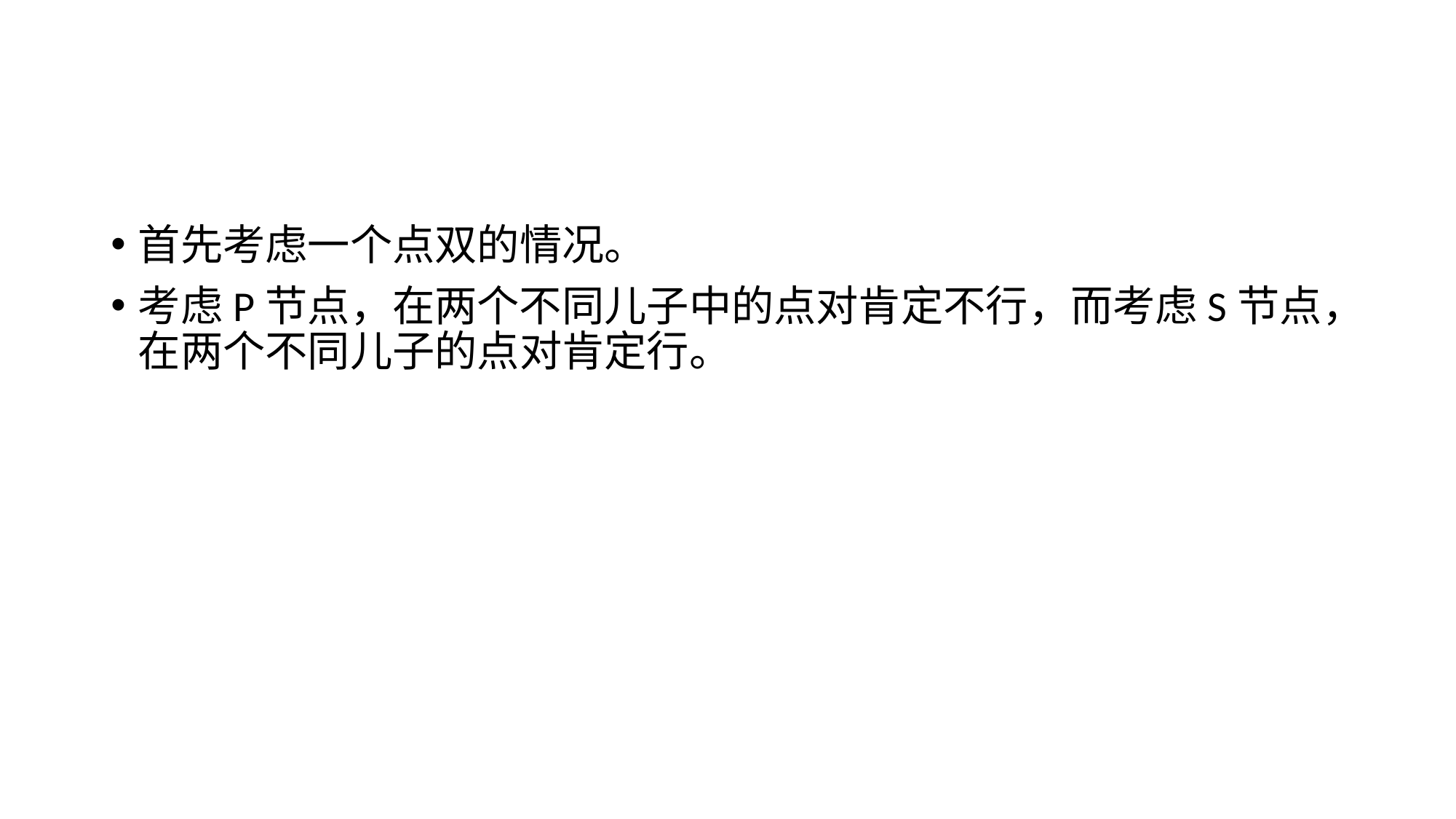

#
首先考虑一个点双的情况。
考虑P节点，在两个不同儿子中的点对肯定不行，而考虑S节点，在两个不同儿子的点对肯定行。